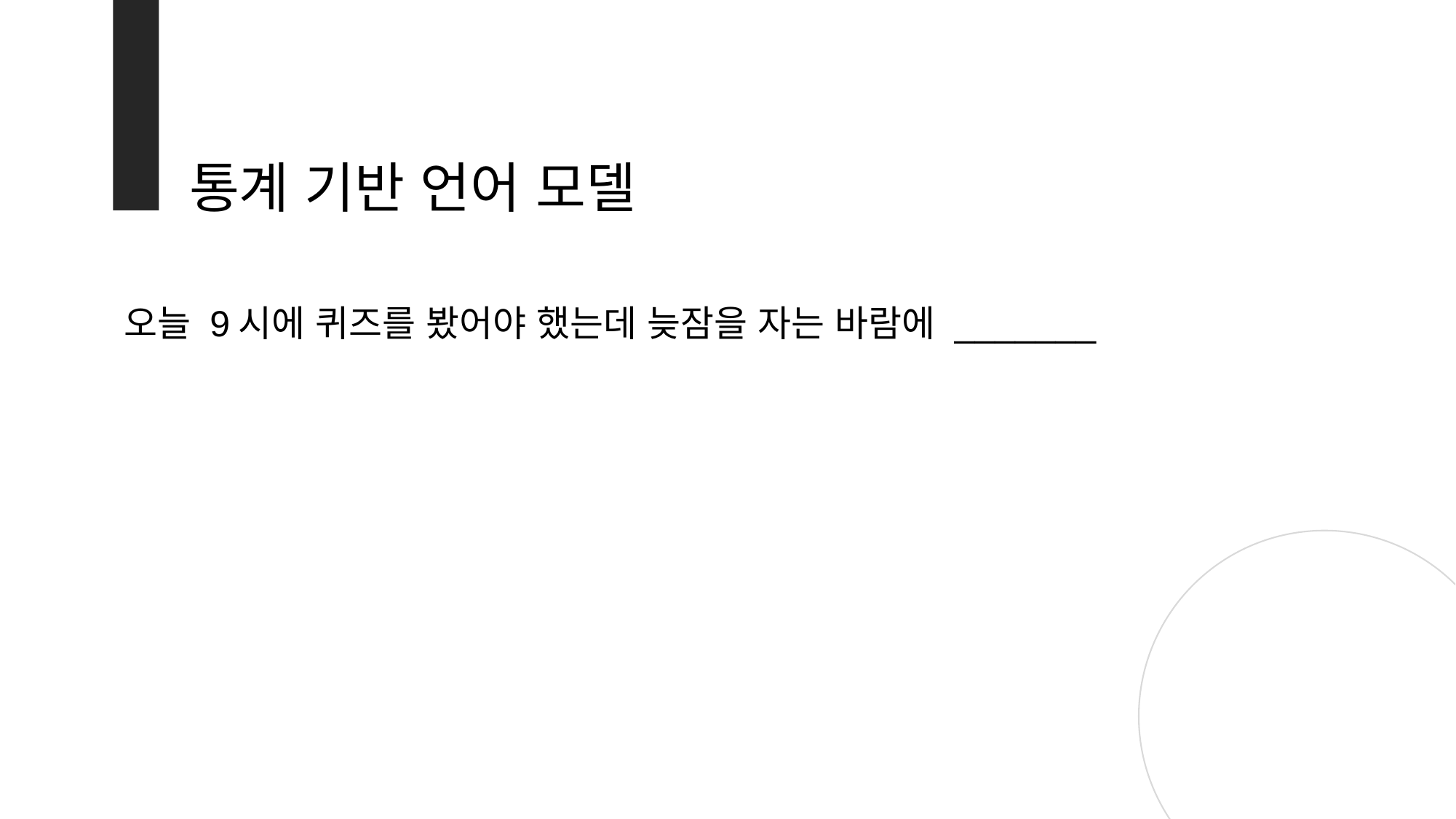

통계 기반 언어 모델
오늘 9시에 퀴즈를 봤어야 했는데 늦잠을 자는 바람에 _______